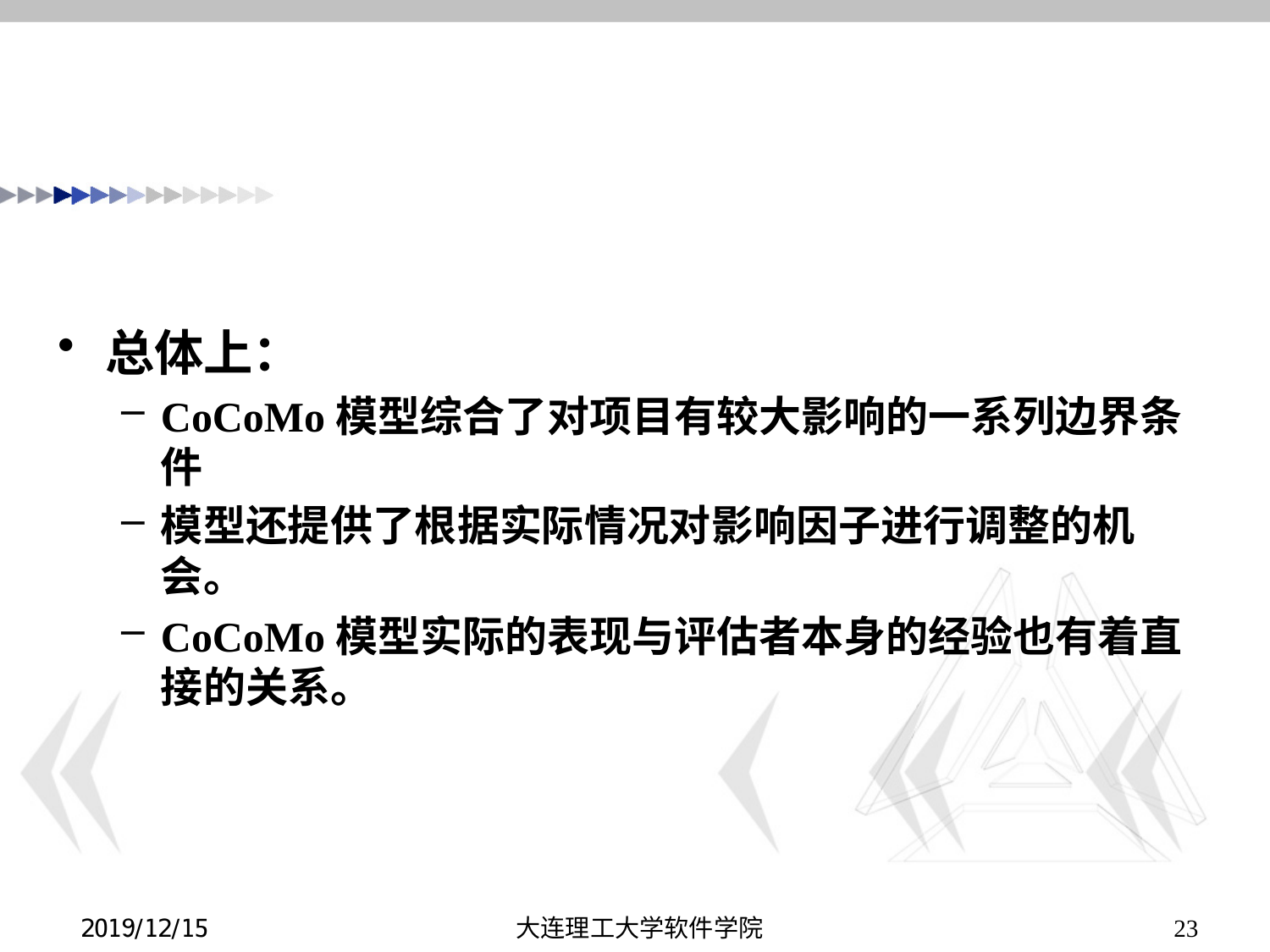

# 总体上：
CoCoMo模型综合了对项目有较大影响的一系列边界条件
模型还提供了根据实际情况对影响因子进行调整的机会。
CoCoMo模型实际的表现与评估者本身的经验也有着直接的关系。
2019/12/15
大连理工大学软件学院
23